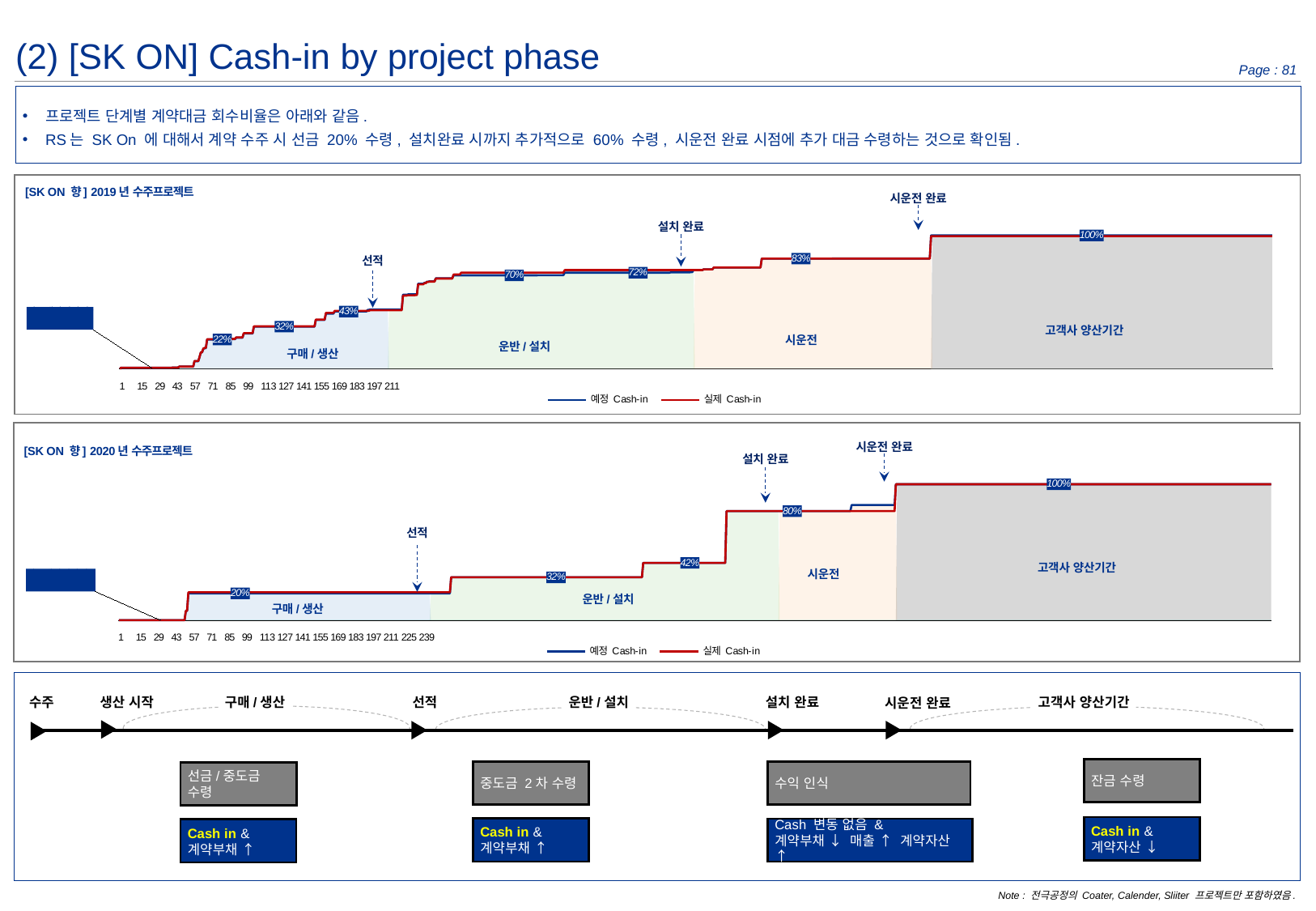

(2) [SK ON] Cash-in by project phase
프로젝트 단계별 계약대금 회수비율은 아래와 같음.
RS는 SK On 에 대해서 계약 수주 시 선금 20% 수령, 설치완료 시까지 추가적으로 60% 수령, 시운전 완료 시점에 추가 대금 수령하는 것으로 확인됨.

### Chart: [SK ON 향] 2019년 수주프로젝트

| Category |  |  |  |  |  |  |  |
|---|---|---|---|---|---|---|---|
시운전 완료
설치 완료
선적
고객사 양산기간
시운전
운반/설치
구매/생산

### Chart: [SK ON 향] 2020년 수주프로젝트

| Category |  |  |  |  |  |  |  |
|---|---|---|---|---|---|---|---|
시운전 완료
설치 완료
선적
고객사 양산기간
시운전
운반/설치
구매/생산

수주
생산 시작
구매/생산
선적
운반/설치
설치 완료
고객사 양산기간
시운전 완료

잔금 수령
중도금 2차 수령
수익 인식
선금/중도금 수령

Cash in & 계약자산 ↓
Cash in &
계약부채 ↑
Cash 변동 없음 &
계약부채 ↓  매출 ↑  계약자산 ↑
Cash in &
계약부채 ↑

Note : 전극공정의 Coater, Calender, Sliiter 프로젝트만 포함하였음.